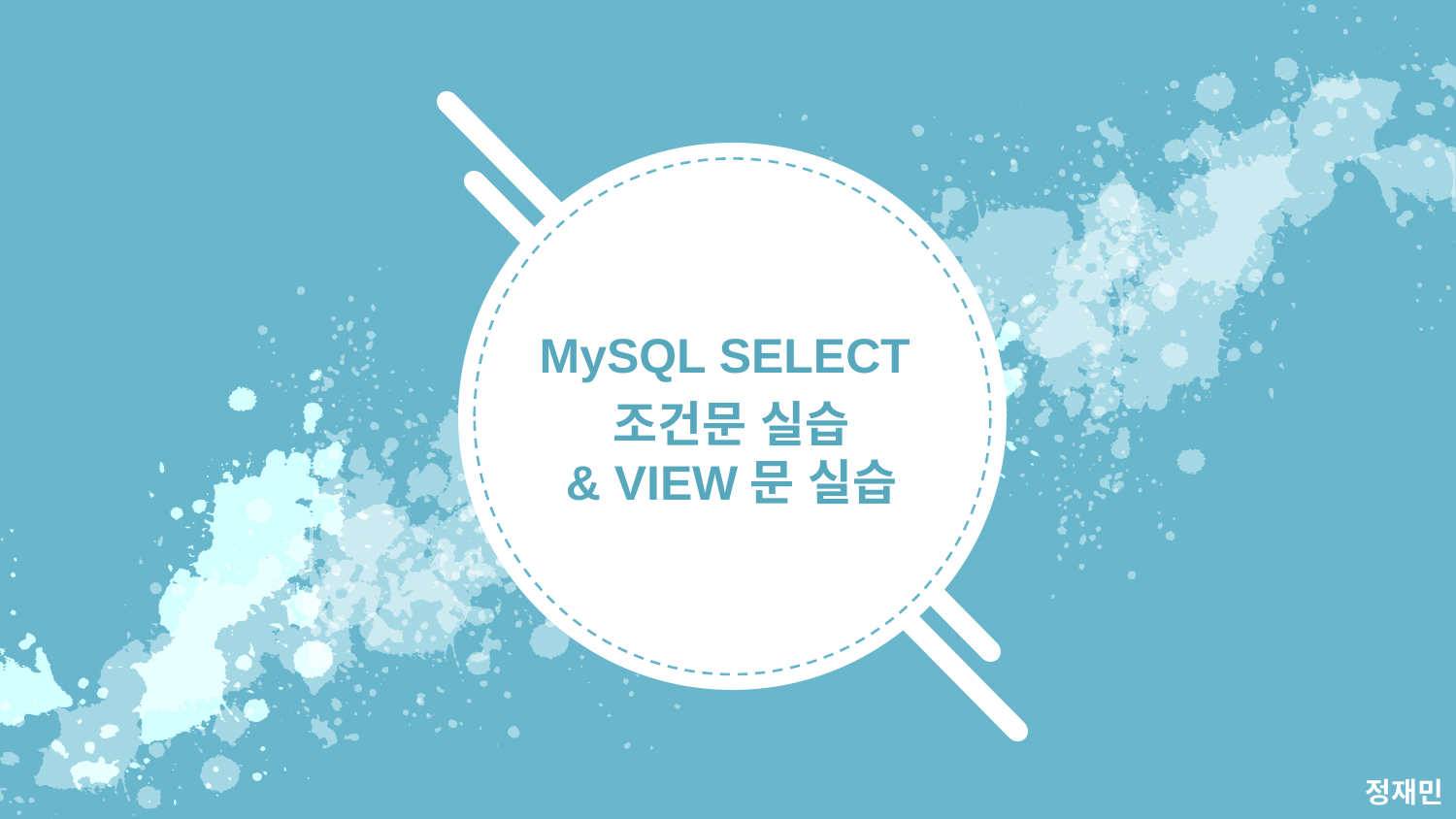

MySQL SELECT
조건문 실습
& VIEW문 실습
정재민